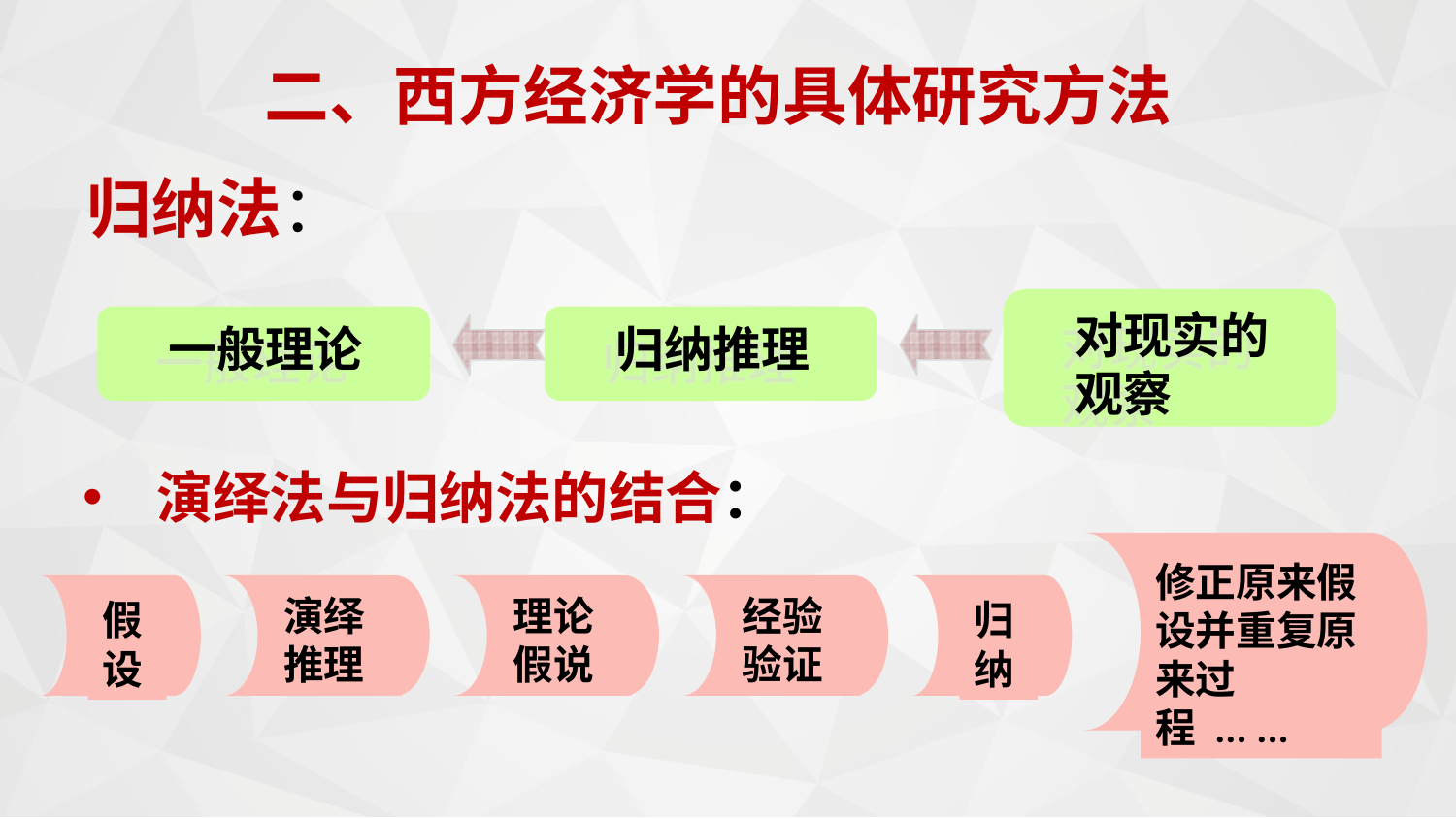

二、西方经济学的具体研究方法
归纳法：

对现实的观察

一般理论

归纳推理

  演绎法与归纳法的结合：

修正原来假设并重复原来过程 ... ...

假设

演绎推理

理论假说

经验验证

归纳